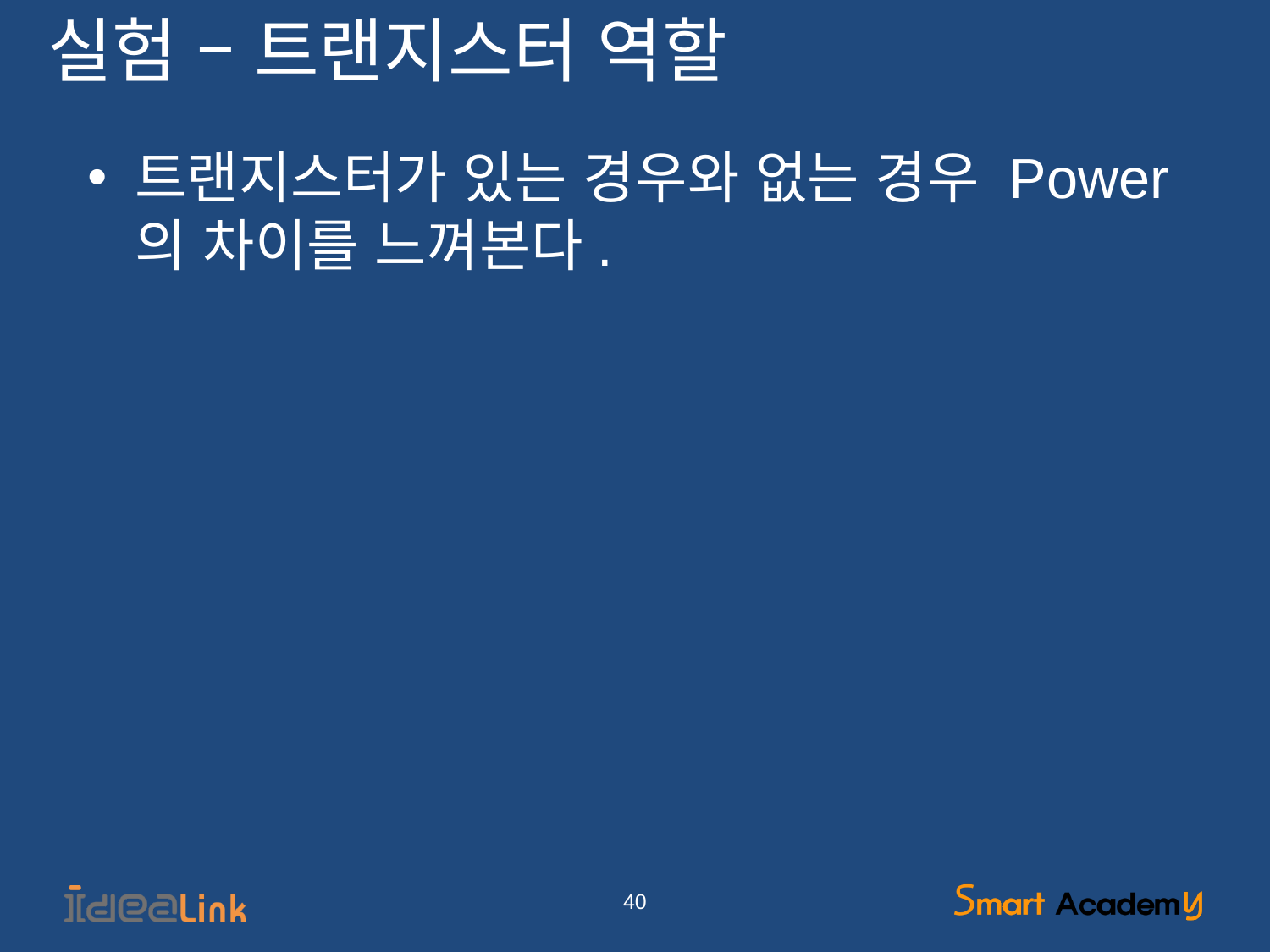

# 실험 – 트랜지스터 역할
트랜지스터가 있는 경우와 없는 경우 Power의 차이를 느껴본다.
40